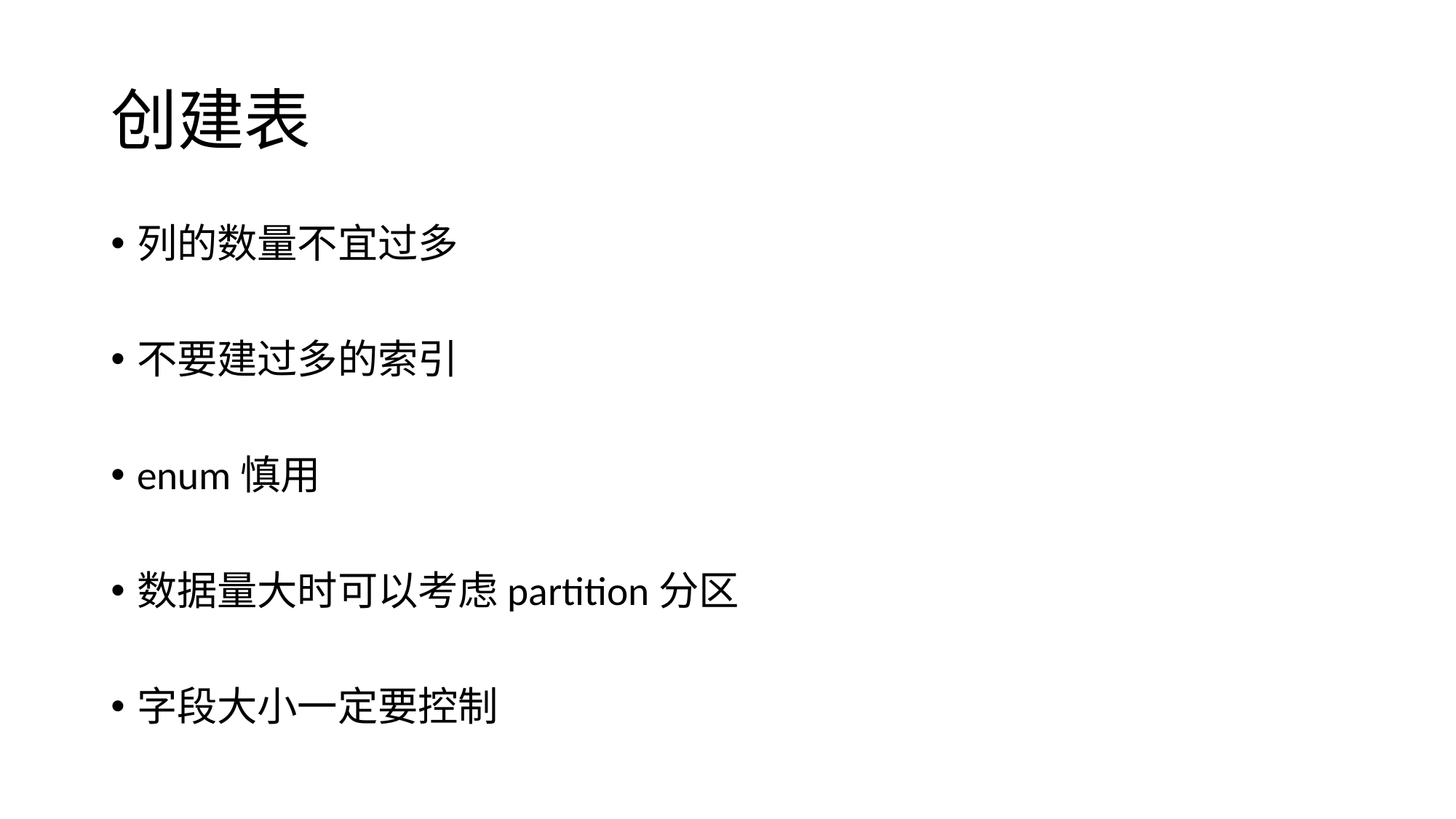

# 创建表
列的数量不宜过多

不要建过多的索引

enum慎用

数据量大时可以考虑partition分区

字段大小一定要控制